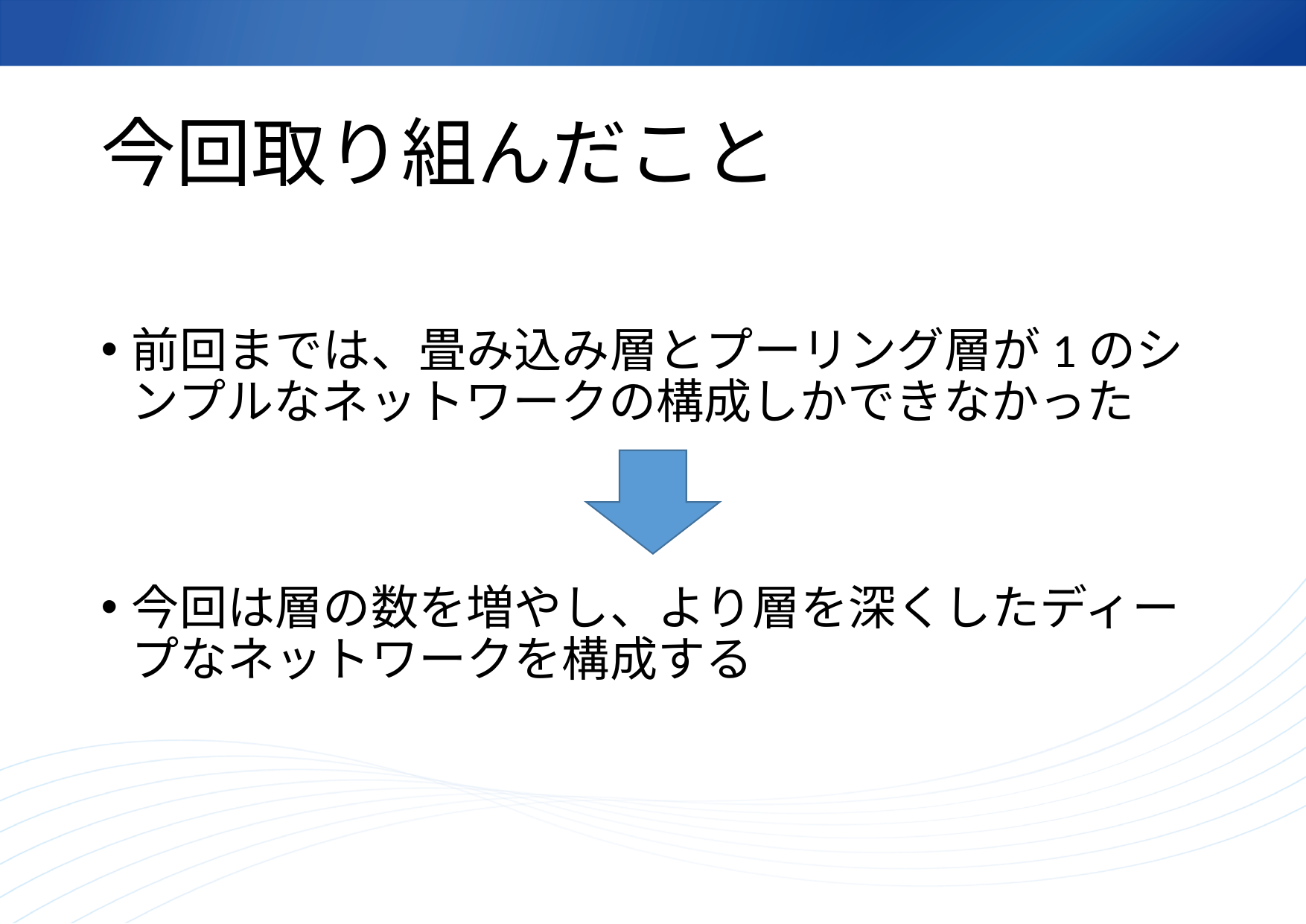

# 今回取り組んだこと

前回までは、畳み込み層とプーリング層が1のシンプルなネットワークの構成しかできなかった

今回は層の数を増やし、より層を深くしたディープなネットワークを構成する